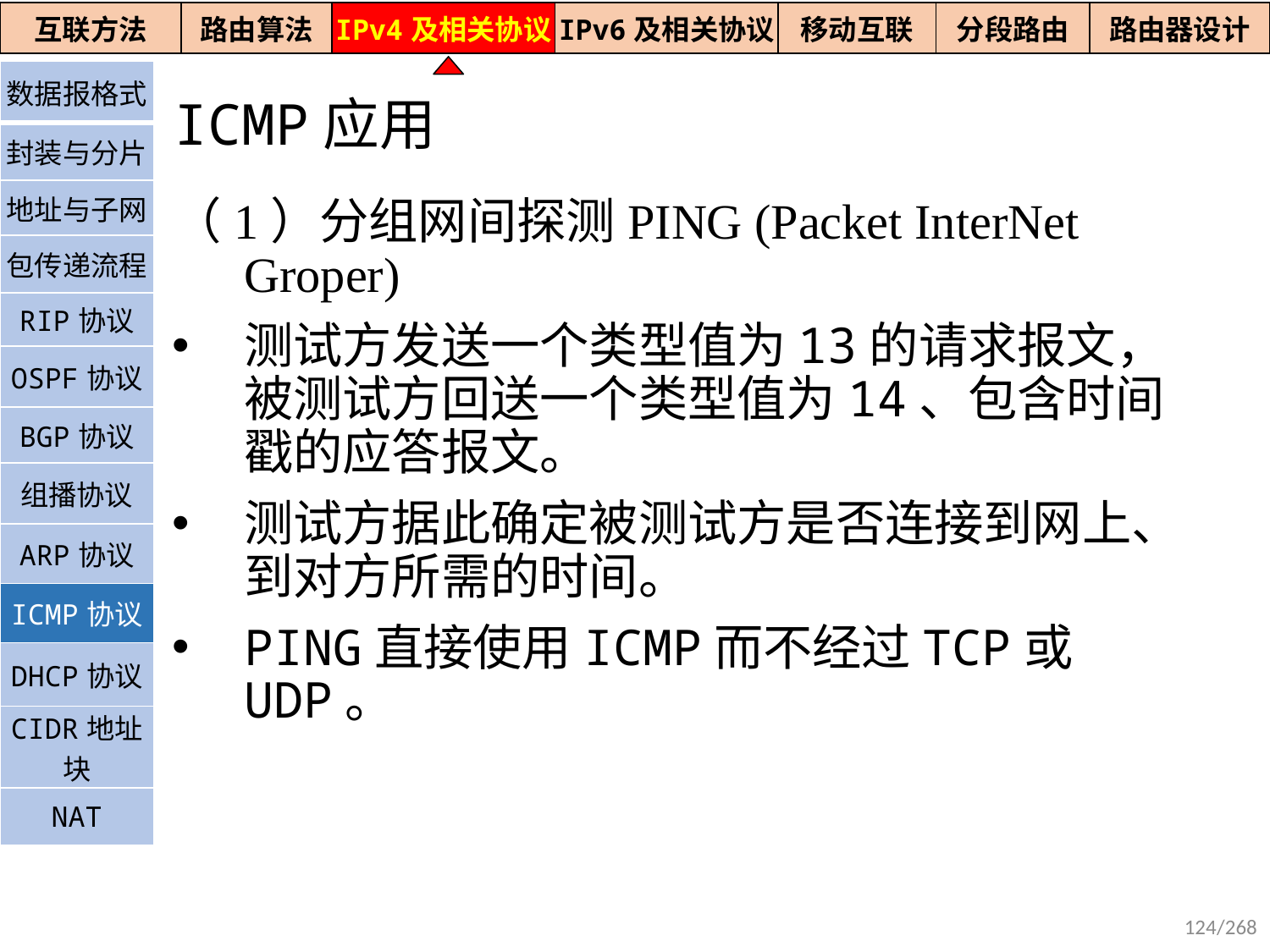

| 互联方法 | 路由算法 | IPv4及相关协议 | IPv6及相关协议 | 移动互联 | 分段路由 | 路由器设计 |
| --- | --- | --- | --- | --- | --- | --- |

| 数据报格式 |
| --- |
| 封装与分片 |
| 地址与子网 |
| 包传递流程 |
| RIP协议 |
| OSPF协议 |
| BGP协议 |
| 组播协议 |
| ARP协议 |
| ICMP协议 |
| DHCP协议 |
| CIDR地址块 |
| NAT |
ICMP应用
（1）分组网间探测PING (Packet InterNet Groper)
测试方发送一个类型值为13的请求报文，被测试方回送一个类型值为14、包含时间戳的应答报文。
测试方据此确定被测试方是否连接到网上、到对方所需的时间。
PING直接使用ICMP而不经过TCP或UDP。
124/268